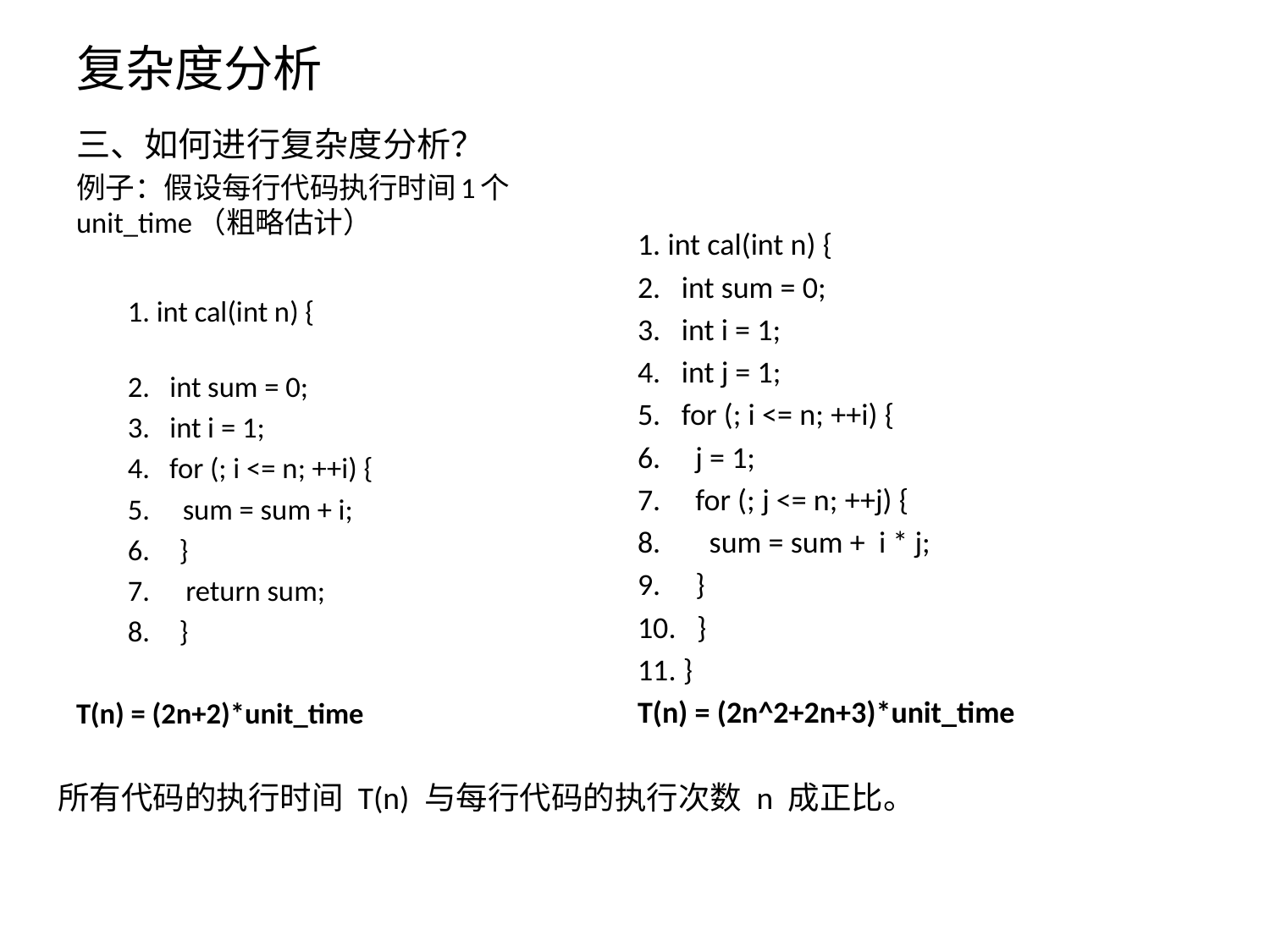

# 复杂度分析
三、如何进行复杂度分析？
例子：假设每行代码执行时间1个unit_time（粗略估计）

1. int cal(int n) {
2.   int sum = 0;
3.   int i = 1;
4.   for (; i <= n; ++i) {
5.     sum = sum + i;
}
 return sum;
}

T(n) = (2n+2)*unit_time

1. int cal(int n) {
2.   int sum = 0;
3.   int i = 1;
4.   int j = 1;
5.   for (; i <= n; ++i) {
6.     j = 1;
7.     for (; j <= n; ++j) {
8.       sum = sum +  i * j;
9.     }
10.   }
11. }
T(n) = (2n^2+2n+3)*unit_time

所有代码的执行时间 T(n) 与每行代码的执行次数 n 成正比。